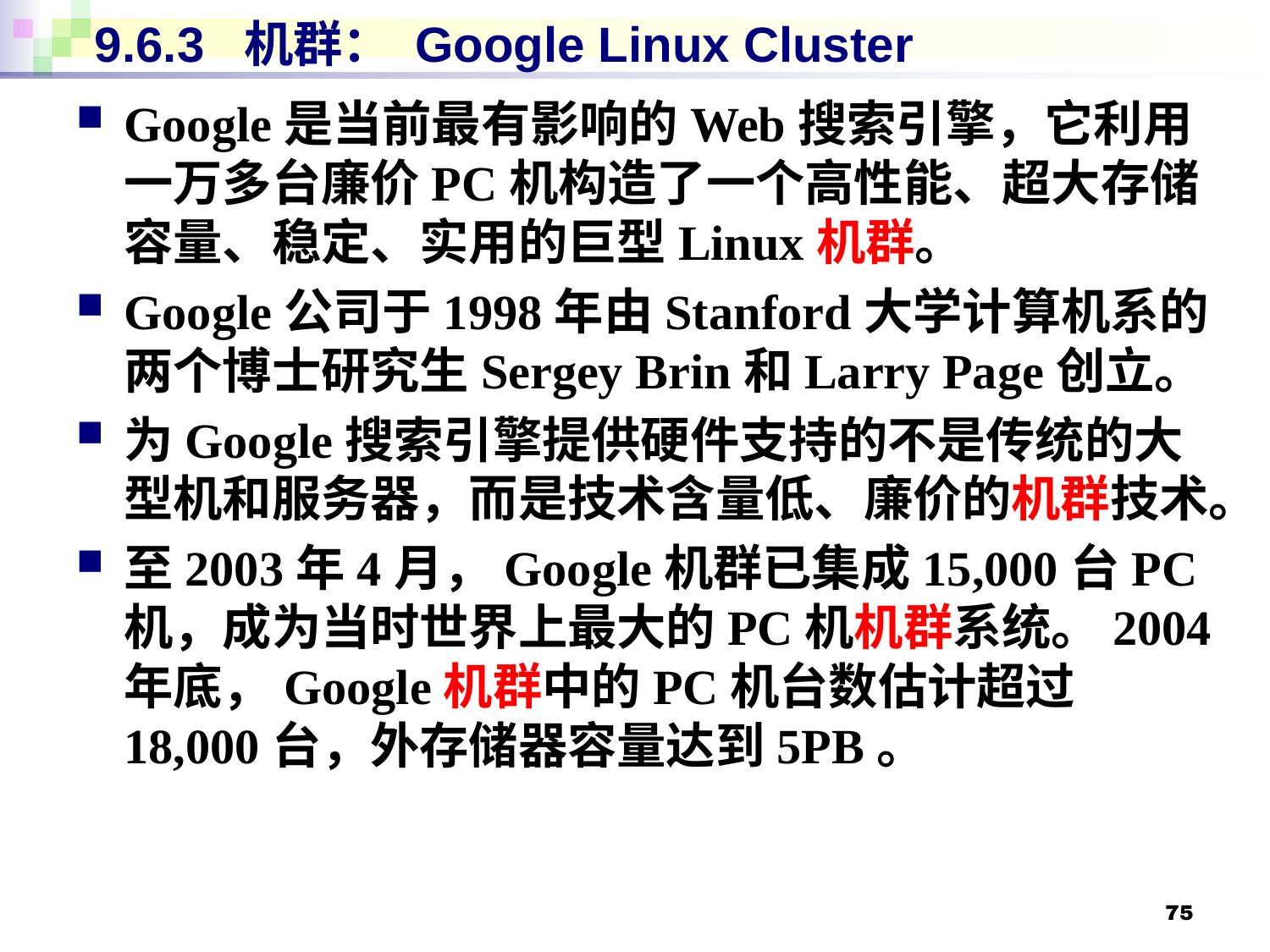

# 9.6.3  机群： Google Linux Cluster
Google是当前最有影响的Web搜索引擎，它利用一万多台廉价PC机构造了一个高性能、超大存储容量、稳定、实用的巨型Linux机群。
Google公司于1998年由Stanford大学计算机系的两个博士研究生Sergey Brin和Larry Page创立。
为Google搜索引擎提供硬件支持的不是传统的大型机和服务器，而是技术含量低、廉价的机群技术。
至2003年4月，Google机群已集成15,000台PC机，成为当时世界上最大的PC机机群系统。2004年底，Google机群中的PC机台数估计超过18,000台，外存储器容量达到5PB。
75